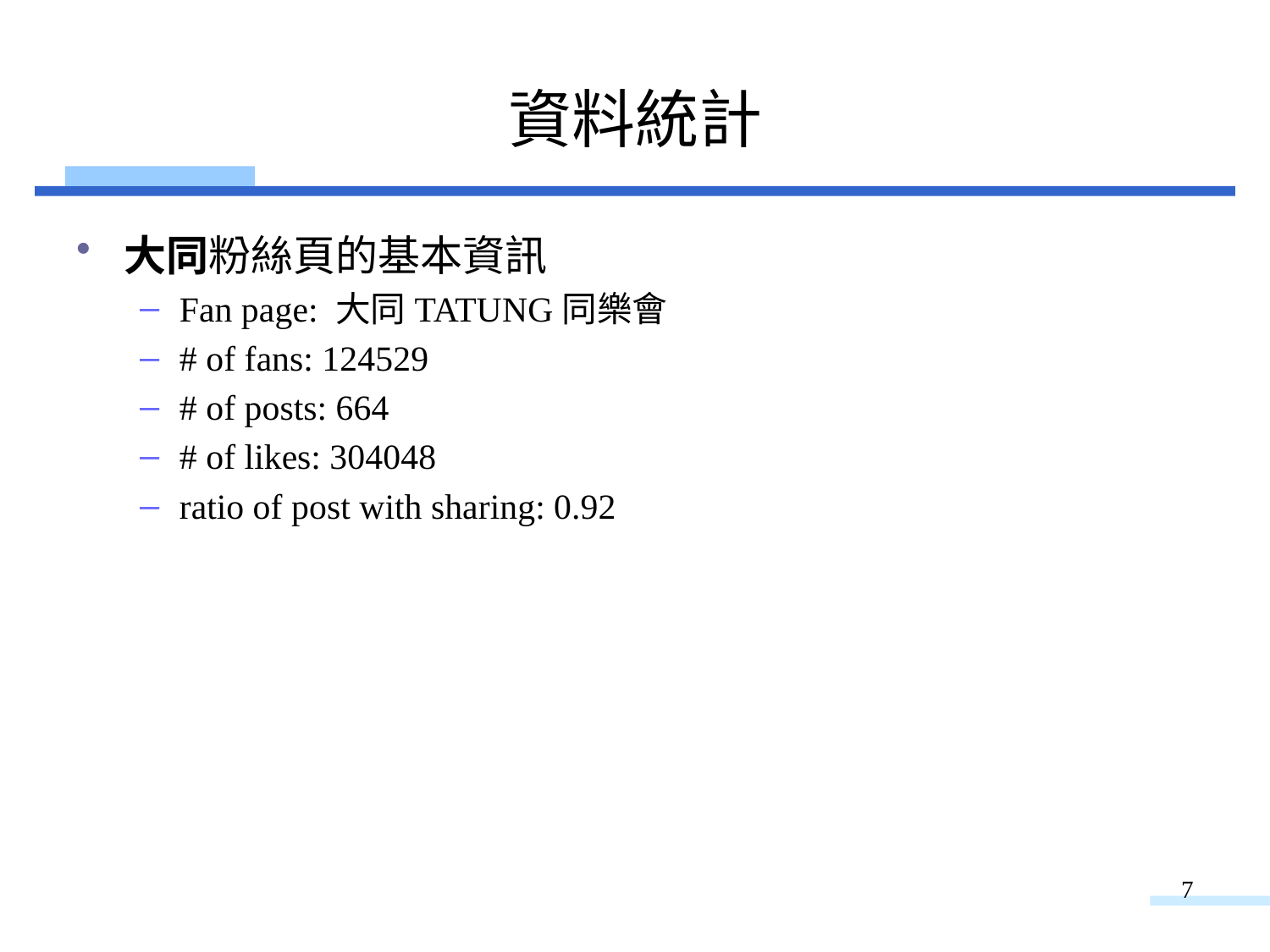

# 資料統計
大同粉絲頁的基本資訊
Fan page: 大同TATUNG同樂會
# of fans: 124529
# of posts: 664
# of likes: 304048
ratio of post with sharing: 0.92
7